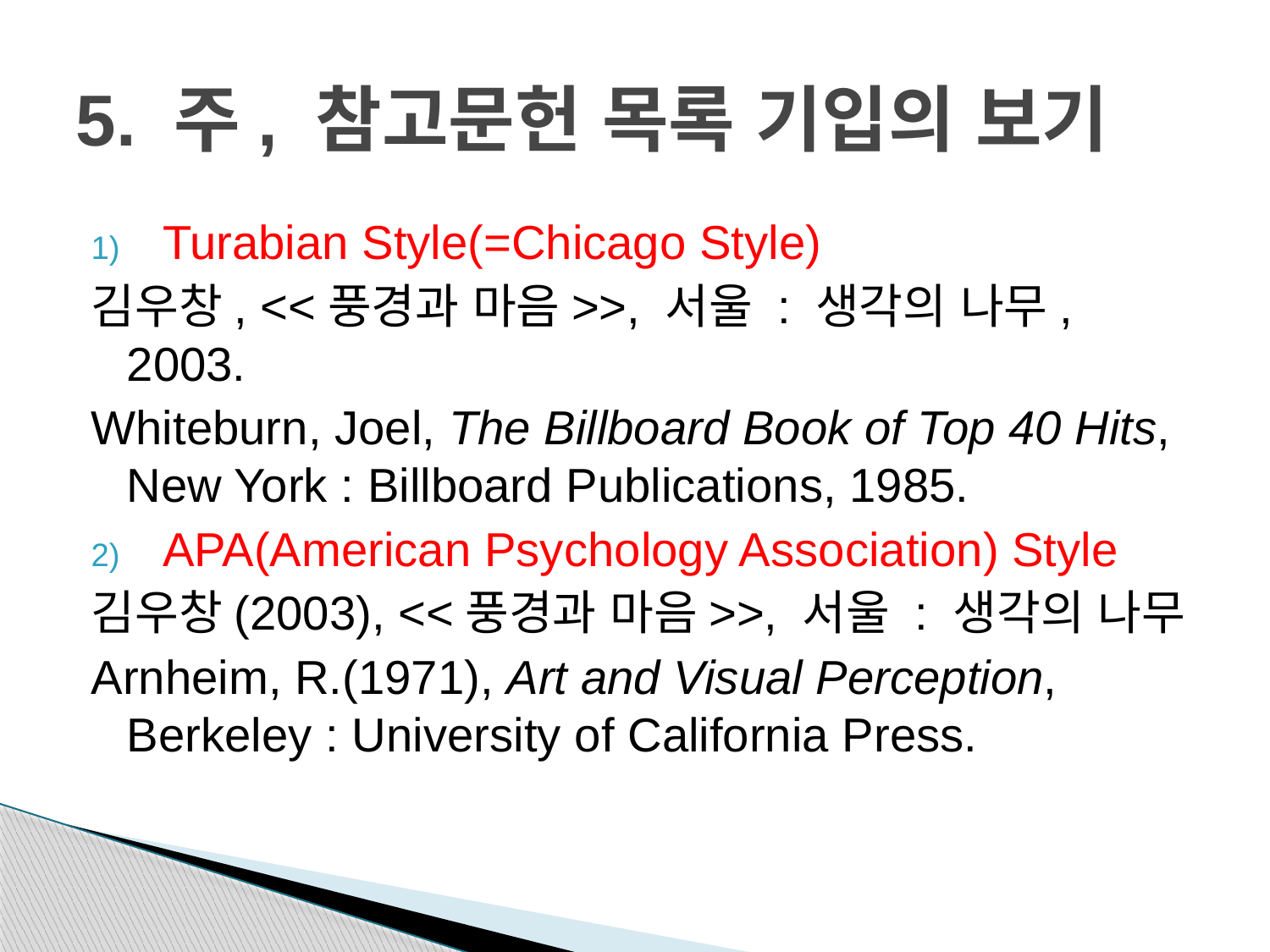

# 5. 주, 참고문헌 목록 기입의 보기
Turabian Style(=Chicago Style)
김우창, <<풍경과 마음>>, 서울 : 생각의 나무, 2003.
Whiteburn, Joel, The Billboard Book of Top 40 Hits, New York : Billboard Publications, 1985.
APA(American Psychology Association) Style
김우창(2003), <<풍경과 마음>>, 서울 : 생각의 나무
Arnheim, R.(1971), Art and Visual Perception, Berkeley : University of California Press.